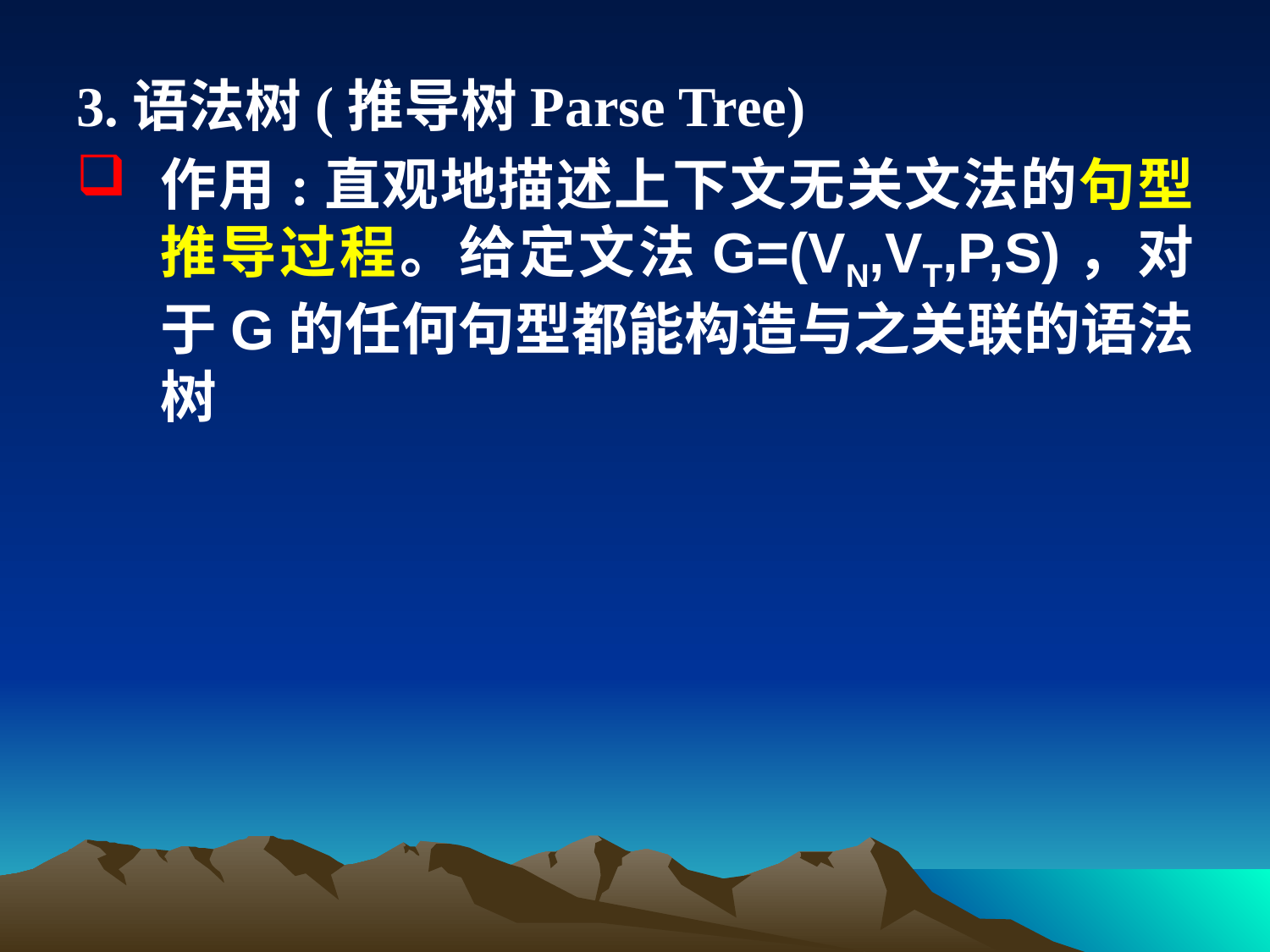

3.语法树(推导树Parse Tree)
作用:直观地描述上下文无关文法的句型推导过程。给定文法G=(VN,VT,P,S)，对于G的任何句型都能构造与之关联的语法树